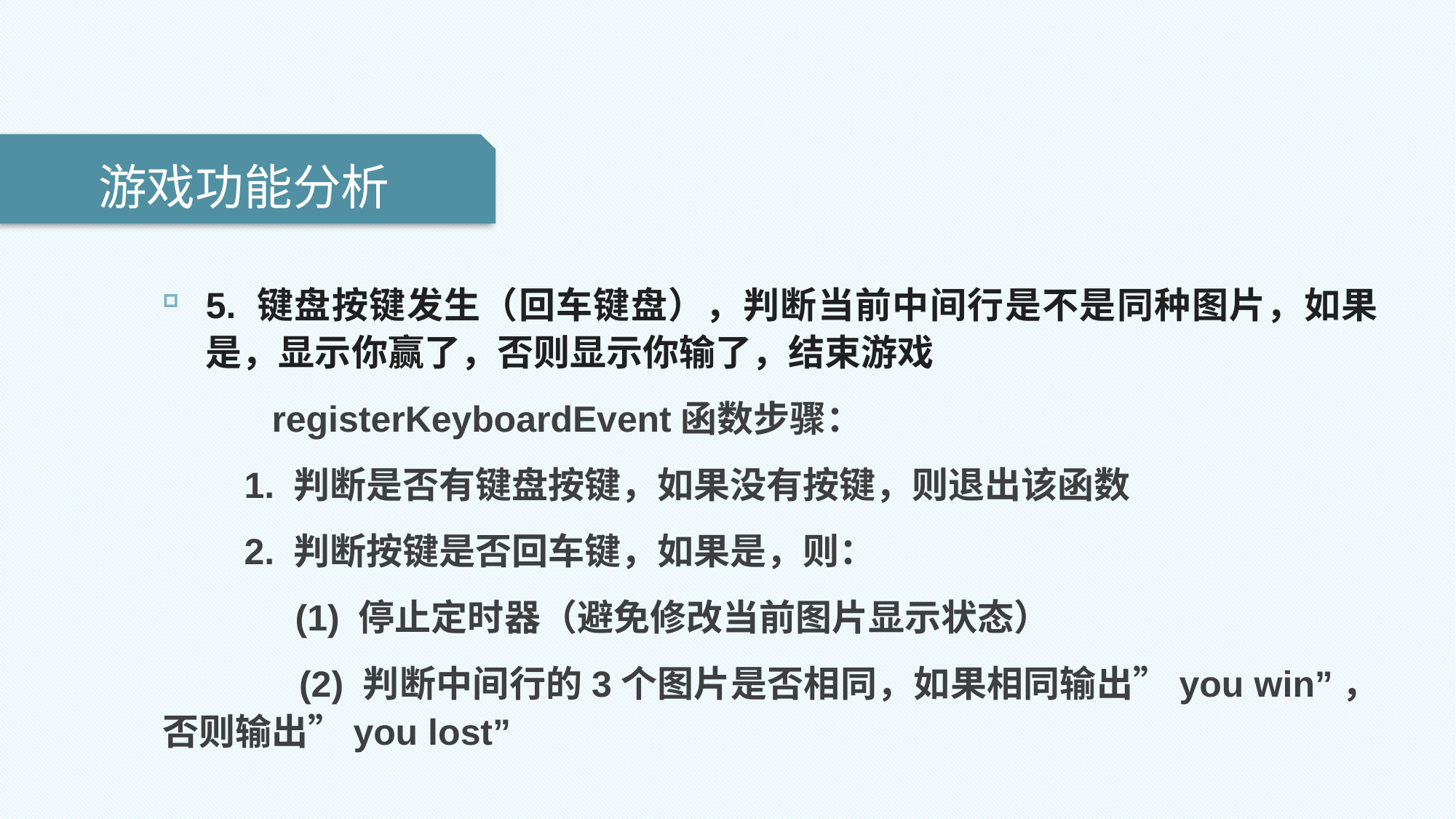

游戏功能分析
5. 键盘按键发生（回车键盘），判断当前中间行是不是同种图片，如果是，显示你赢了，否则显示你输了，结束游戏
 	registerKeyboardEvent函数步骤：
        1. 判断是否有键盘按键，如果没有按键，则退出该函数
        2. 判断按键是否回车键，如果是，则：
             (1) 停止定时器（避免修改当前图片显示状态）
             (2) 判断中间行的3个图片是否相同，如果相同输出”you win”，否则输出”you lost”